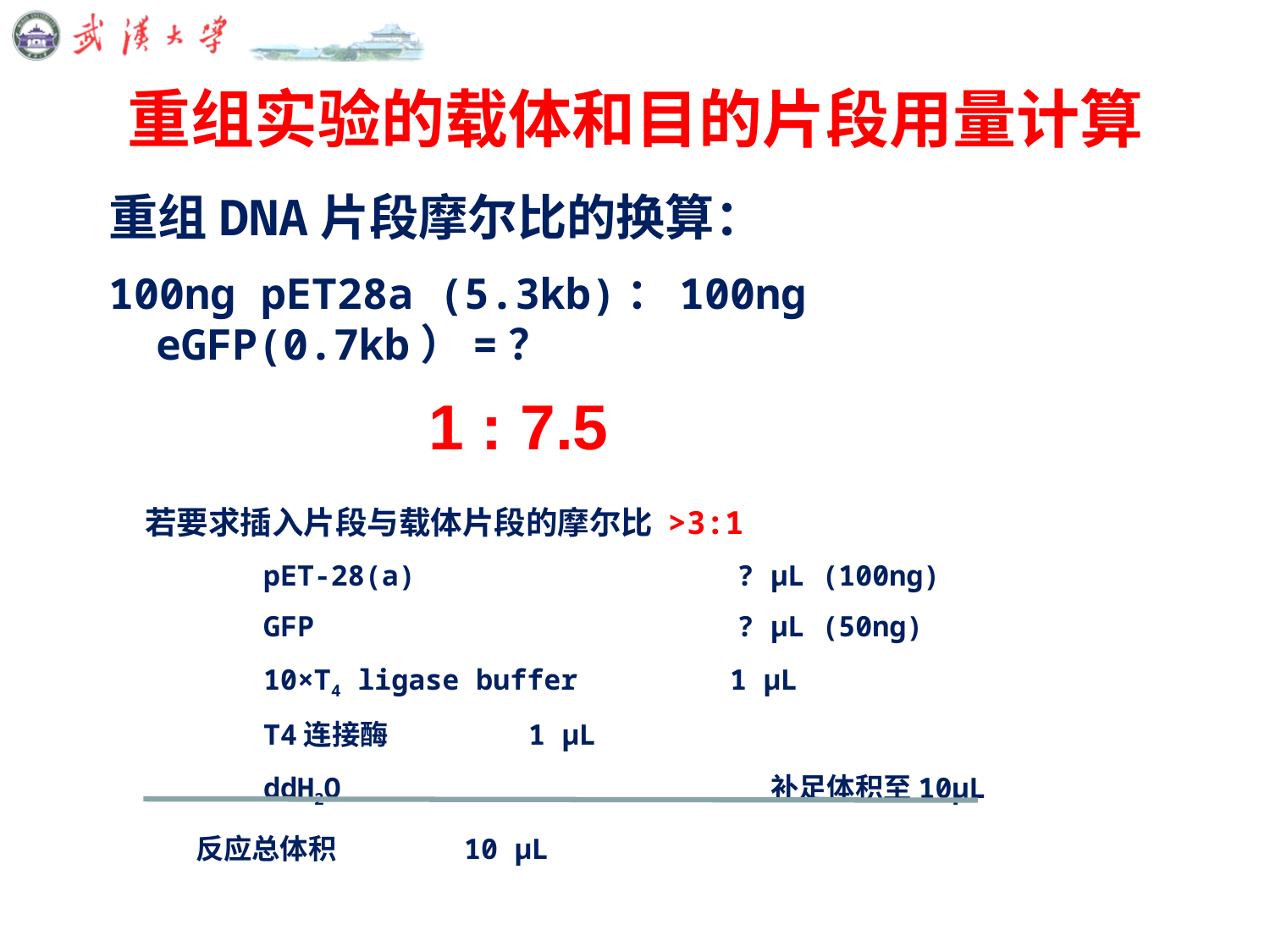

# 重组实验的载体和目的片段用量计算

重组DNA片段摩尔比的换算：
100ng pET28a (5.3kb)：100ng eGFP(0.7kb）=？

1 : 7.5
若要求插入片段与载体片段的摩尔比 >3:1
        pET-28(a)                   ? µL (100ng)
       GFP                         ? µL (50ng)
       10×T4 ligase buffer         1 µL
       T4连接酶                     1 µL
       ddH2O                         补足体积至10µL
       反应总体积                   10 µL